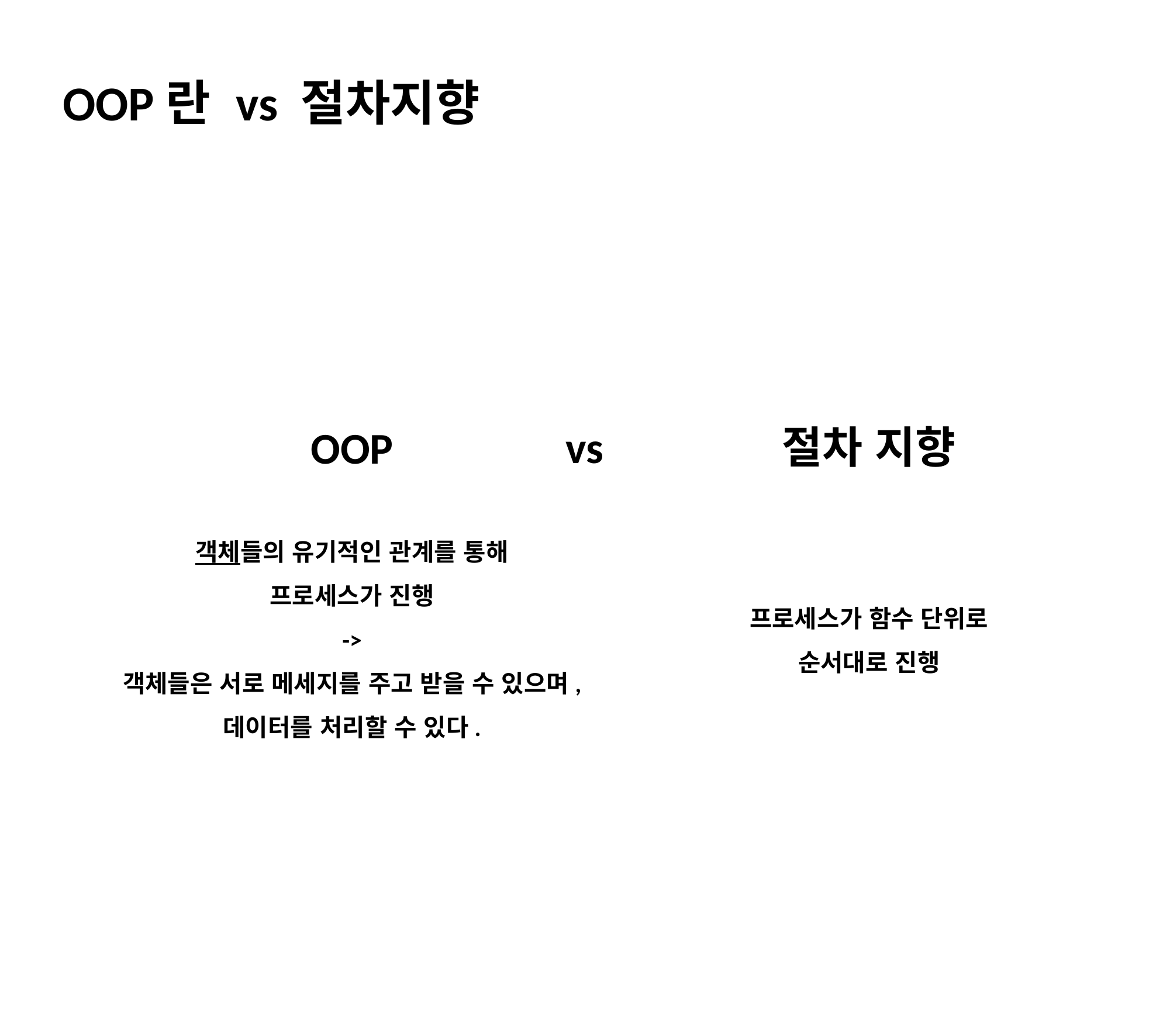

OOP란 vs 절차지향
vs
절차 지향
OOP
객체들의 유기적인 관계를 통해
프로세스가 진행
->
객체들은 서로 메세지를 주고 받을 수 있으며,
데이터를 처리할 수 있다.
프로세스가 함수 단위로
순서대로 진행